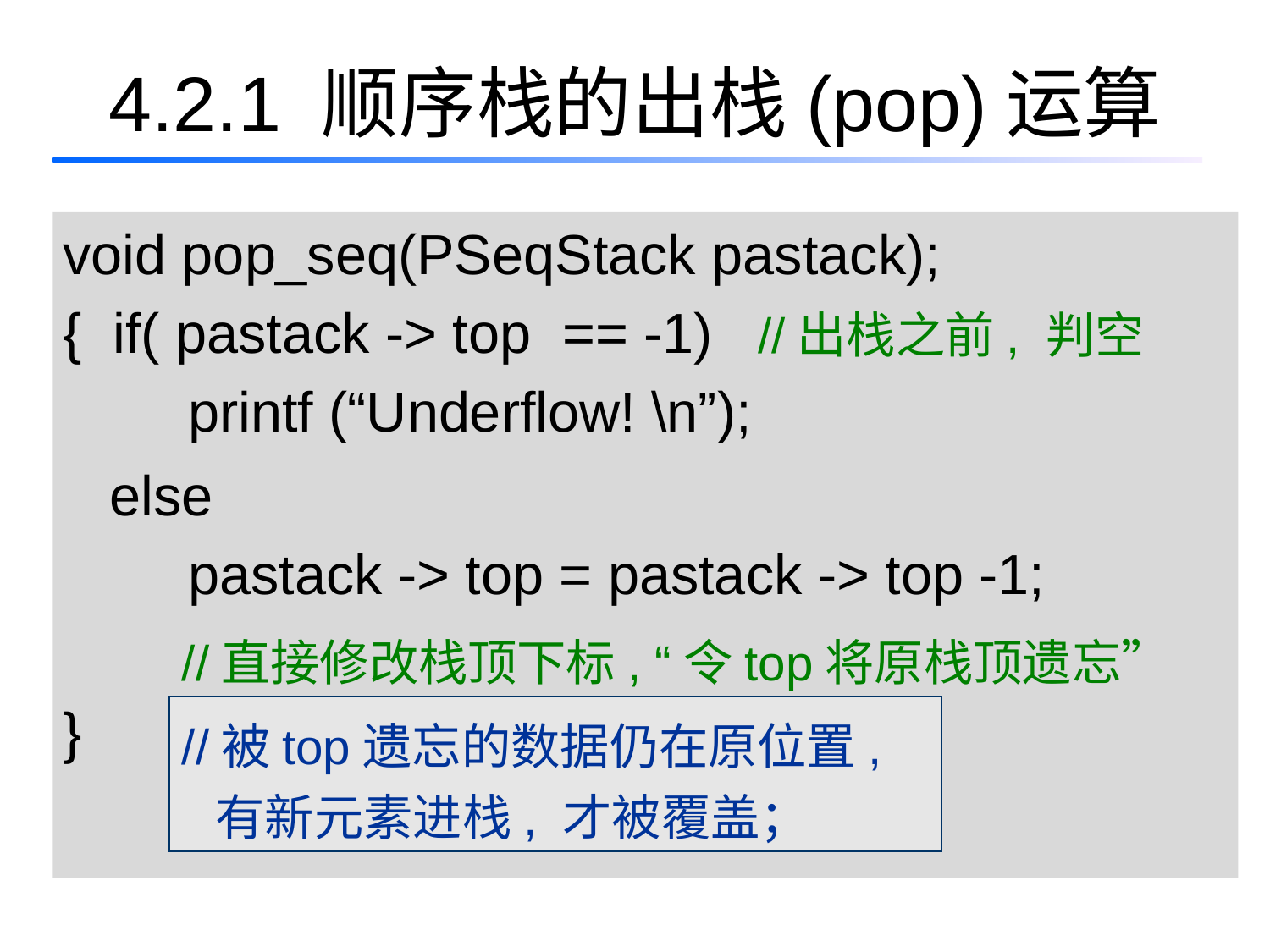

# 4.2.1 顺序栈的出栈(pop)运算

void pop_seq(PSeqStack pastack);
{  if( pastack -> top  == -1)
        printf (“Underflow! \n”);
   else
        pastack -> top = pastack -> top -1;

}
//出栈之前, 判空
//直接修改栈顶下标, “令top将原栈顶遗忘”
//被top遗忘的数据仍在原位置,
  有新元素进栈, 才被覆盖；